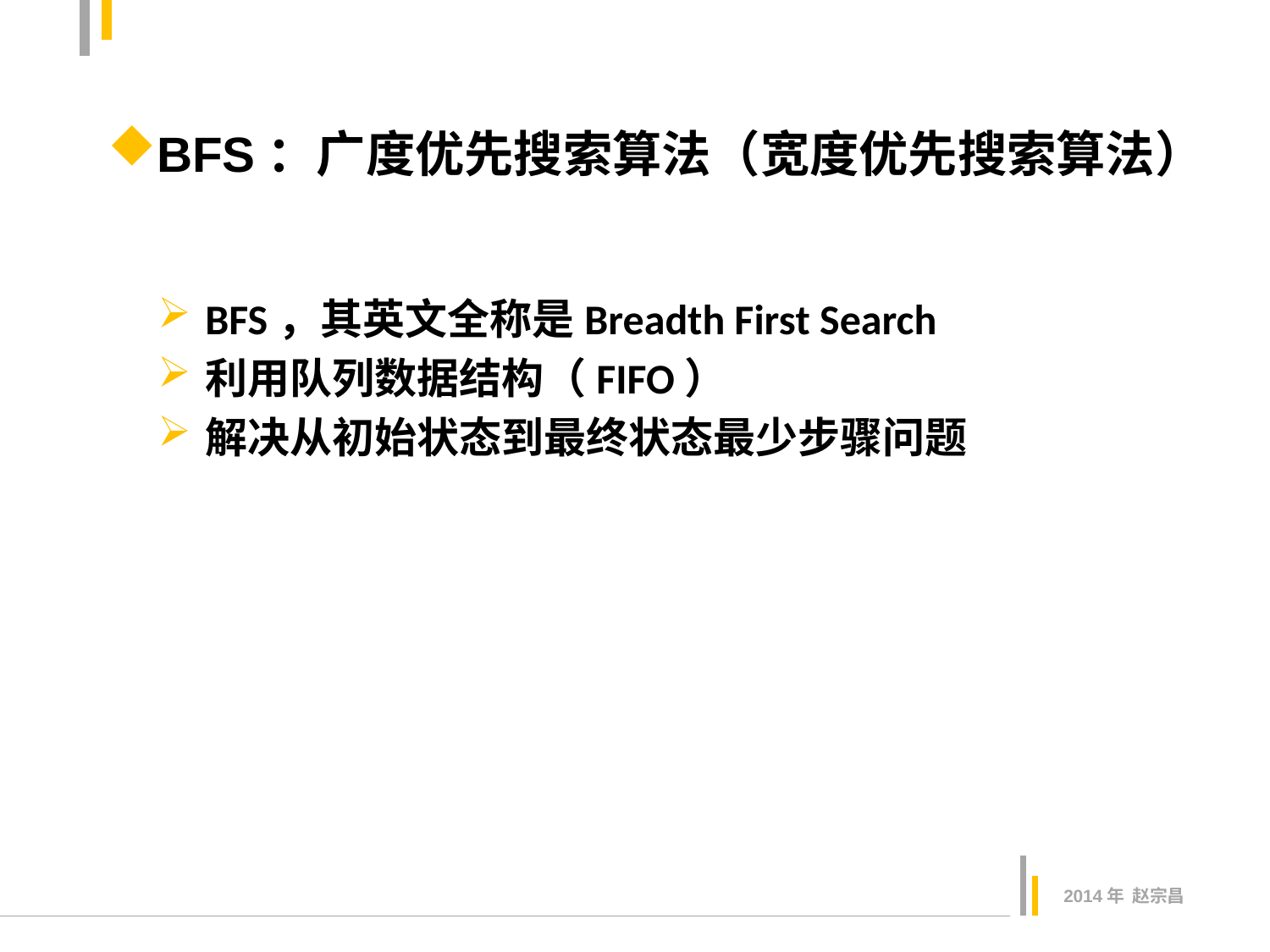

BFS：广度优先搜索算法（宽度优先搜索算法）
BFS，其英文全称是Breadth First Search
利用队列数据结构（FIFO）
解决从初始状态到最终状态最少步骤问题